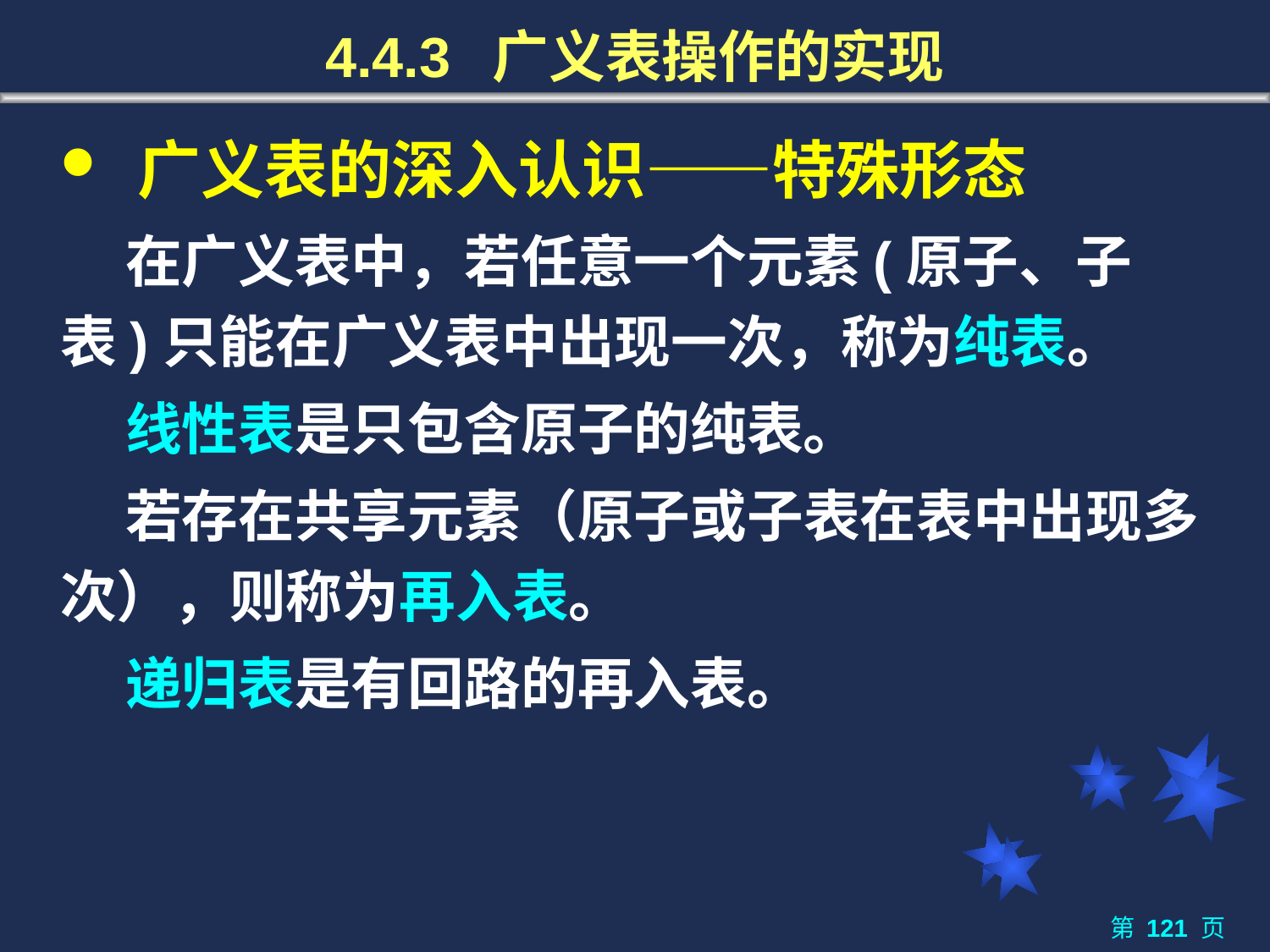

4.4.3  广义表操作的实现
 广义表的深入认识——特殊形态
    在广义表中，若任意一个元素(原子、子表)只能在广义表中出现一次，称为纯表。
    线性表是只包含原子的纯表。
    若存在共享元素（原子或子表在表中出现多次），则称为再入表。
    递归表是有回路的再入表。
第 121 页